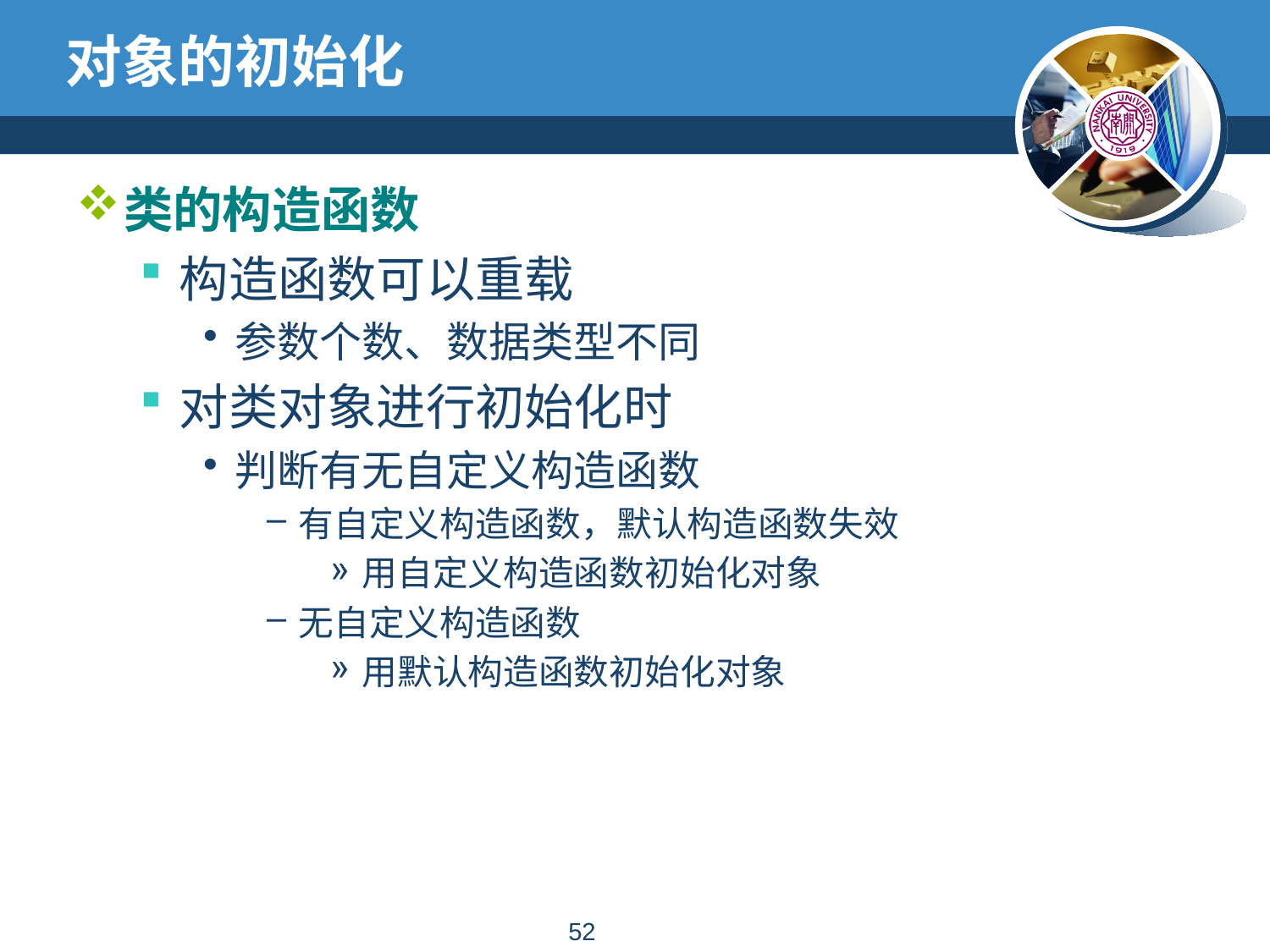

# 对象的初始化
类的构造函数
构造函数可以重载
参数个数、数据类型不同
对类对象进行初始化时
判断有无自定义构造函数
有自定义构造函数，默认构造函数失效
用自定义构造函数初始化对象
无自定义构造函数
用默认构造函数初始化对象
52